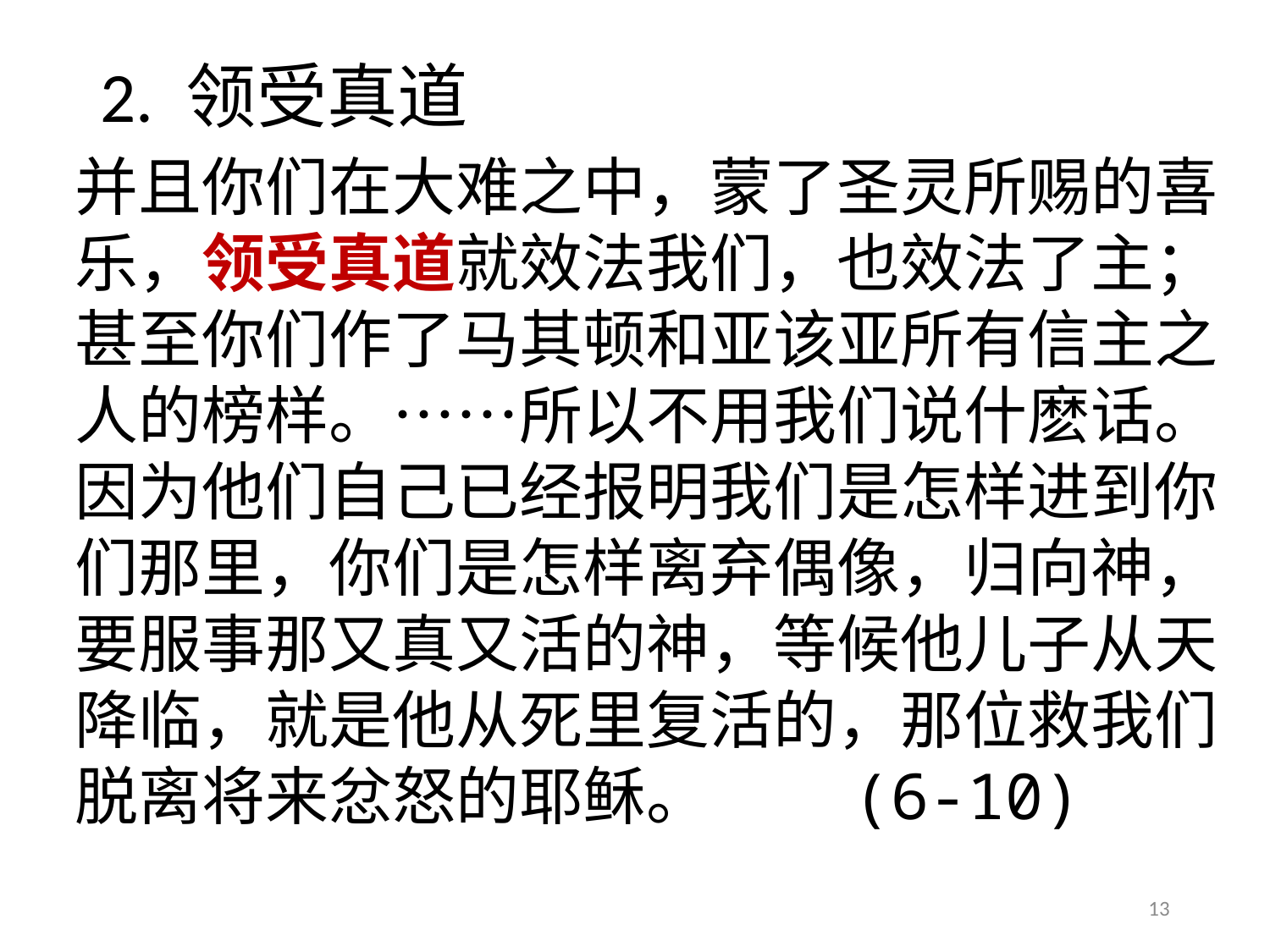

# 2. 领受真道
并且你们在大难之中，蒙了圣灵所赐的喜乐，领受真道就效法我们，也效法了主；甚至你们作了马其顿和亚该亚所有信主之人的榜样。……所以不用我们说什麽话。因为他们自己已经报明我们是怎样进到你们那里，你们是怎样离弃偶像，归向神，要服事那又真又活的神，等候他儿子从天降临，就是他从死里复活的，那位救我们脱离将来忿怒的耶稣。         (6-10)

13